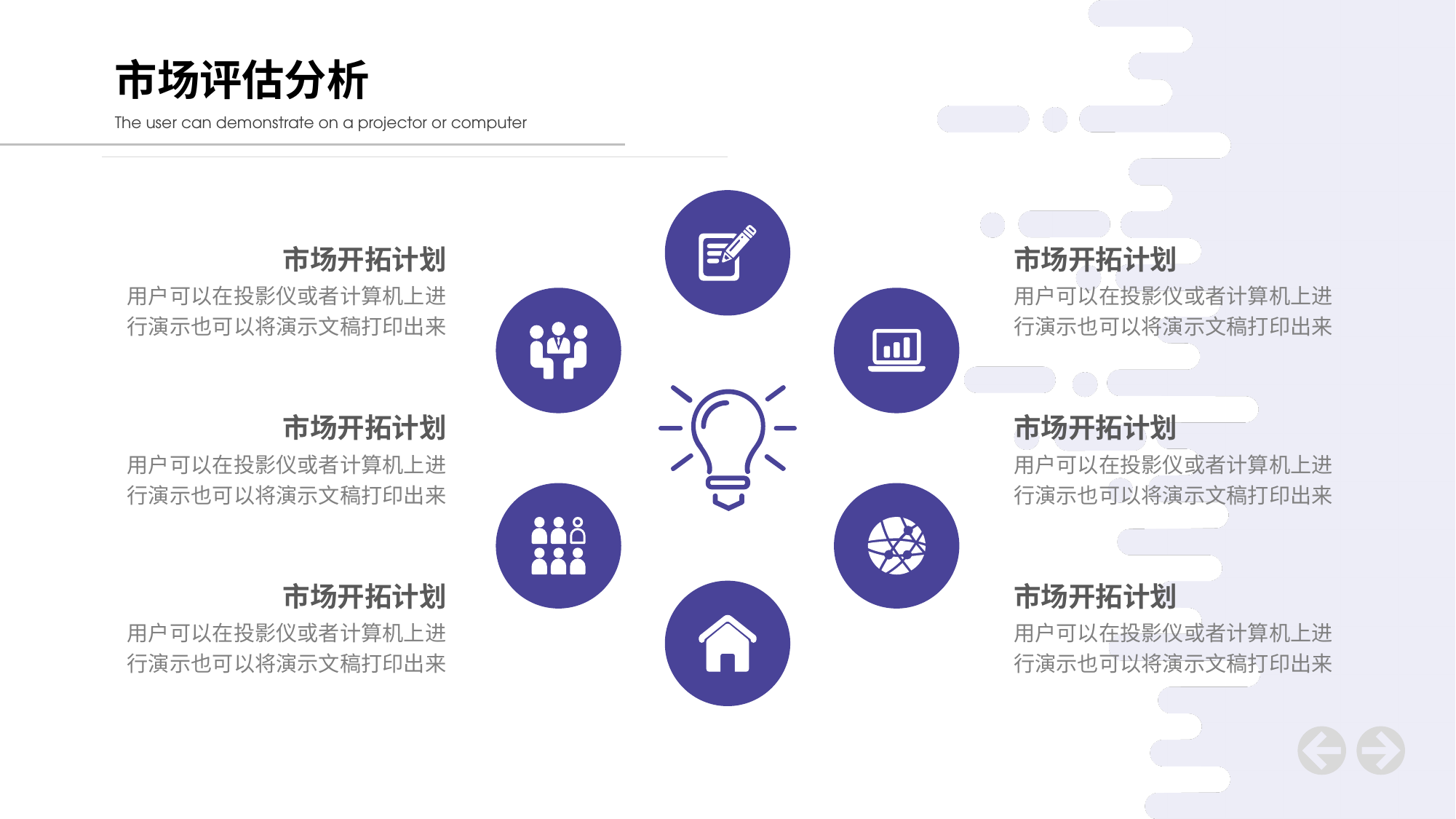

市场评估分析
The user can demonstrate on a projector or computer

市场开拓计划
用户可以在投影仪或者计算机上进行演示也可以将演示文稿打印出来
市场开拓计划
用户可以在投影仪或者计算机上进行演示也可以将演示文稿打印出来

市场开拓计划
用户可以在投影仪或者计算机上进行演示也可以将演示文稿打印出来
市场开拓计划
用户可以在投影仪或者计算机上进行演示也可以将演示文稿打印出来

市场开拓计划
用户可以在投影仪或者计算机上进行演示也可以将演示文稿打印出来
市场开拓计划
用户可以在投影仪或者计算机上进行演示也可以将演示文稿打印出来